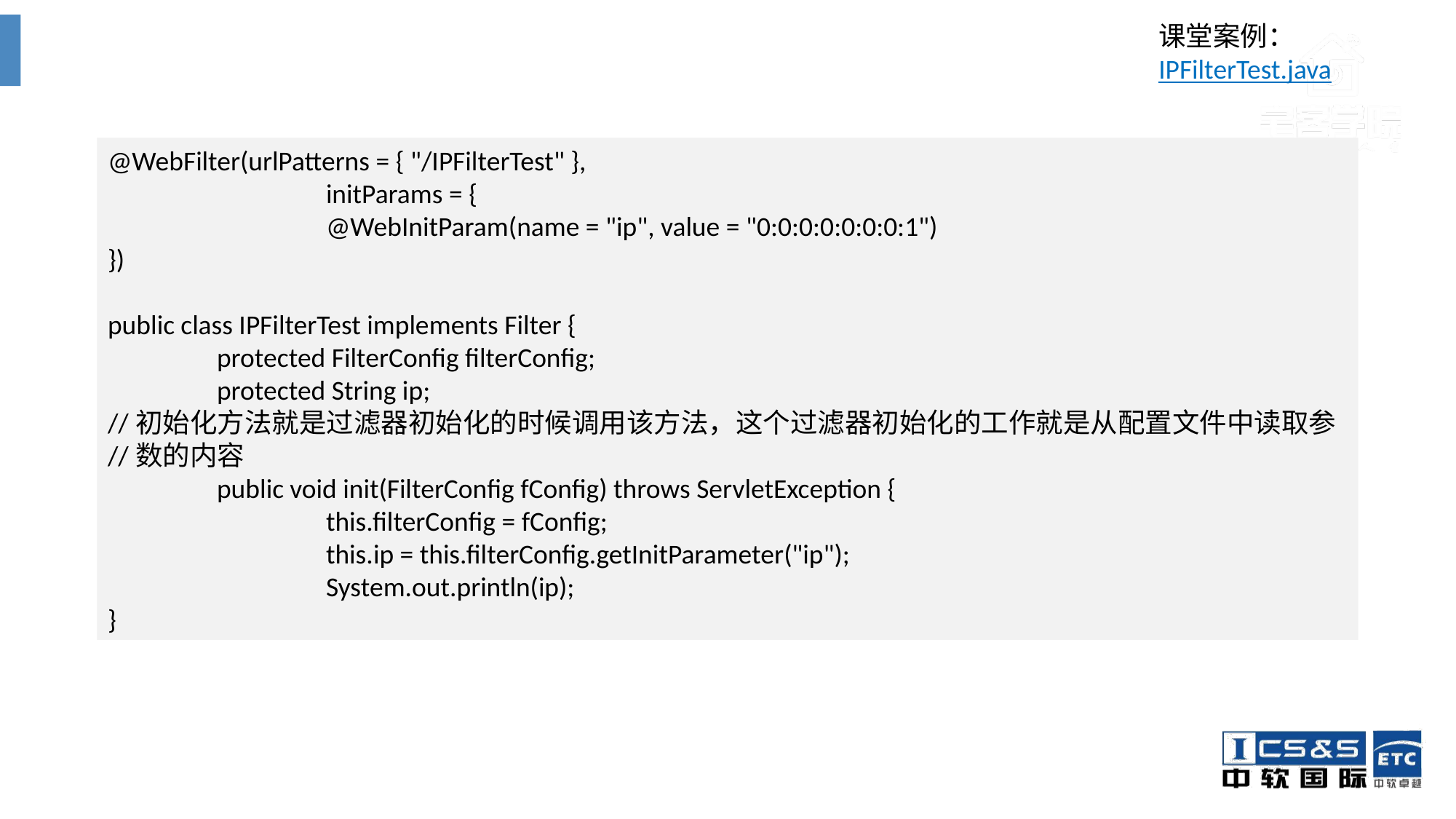

课堂案例： IPFilterTest.java
@WebFilter(urlPatterns = { "/IPFilterTest" },
		initParams = {
		@WebInitParam(name = "ip", value = "0:0:0:0:0:0:0:1")
})

public class IPFilterTest implements Filter {
	protected FilterConfig filterConfig;
	protected String ip;
//初始化方法就是过滤器初始化的时候调用该方法，这个过滤器初始化的工作就是从配置文件中读取参//数的内容
	public void init(FilterConfig fConfig) throws ServletException {
		this.filterConfig = fConfig;
		this.ip = this.filterConfig.getInitParameter("ip");
		System.out.println(ip);
}